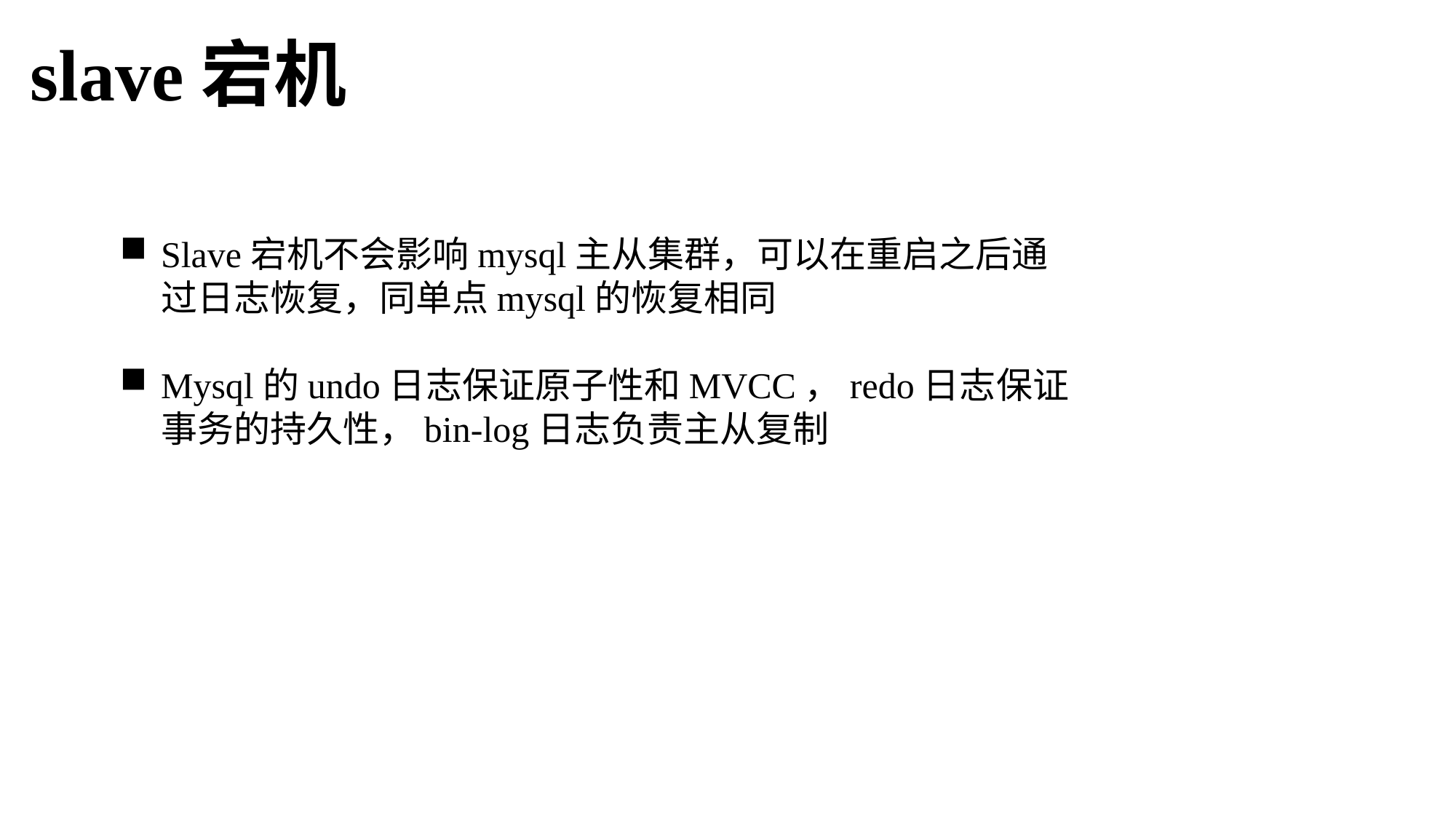

slave宕机
Slave宕机不会影响mysql主从集群，可以在重启之后通过日志恢复，同单点mysql的恢复相同

Mysql的undo日志保证原子性和MVCC，redo日志保证事务的持久性，bin-log日志负责主从复制